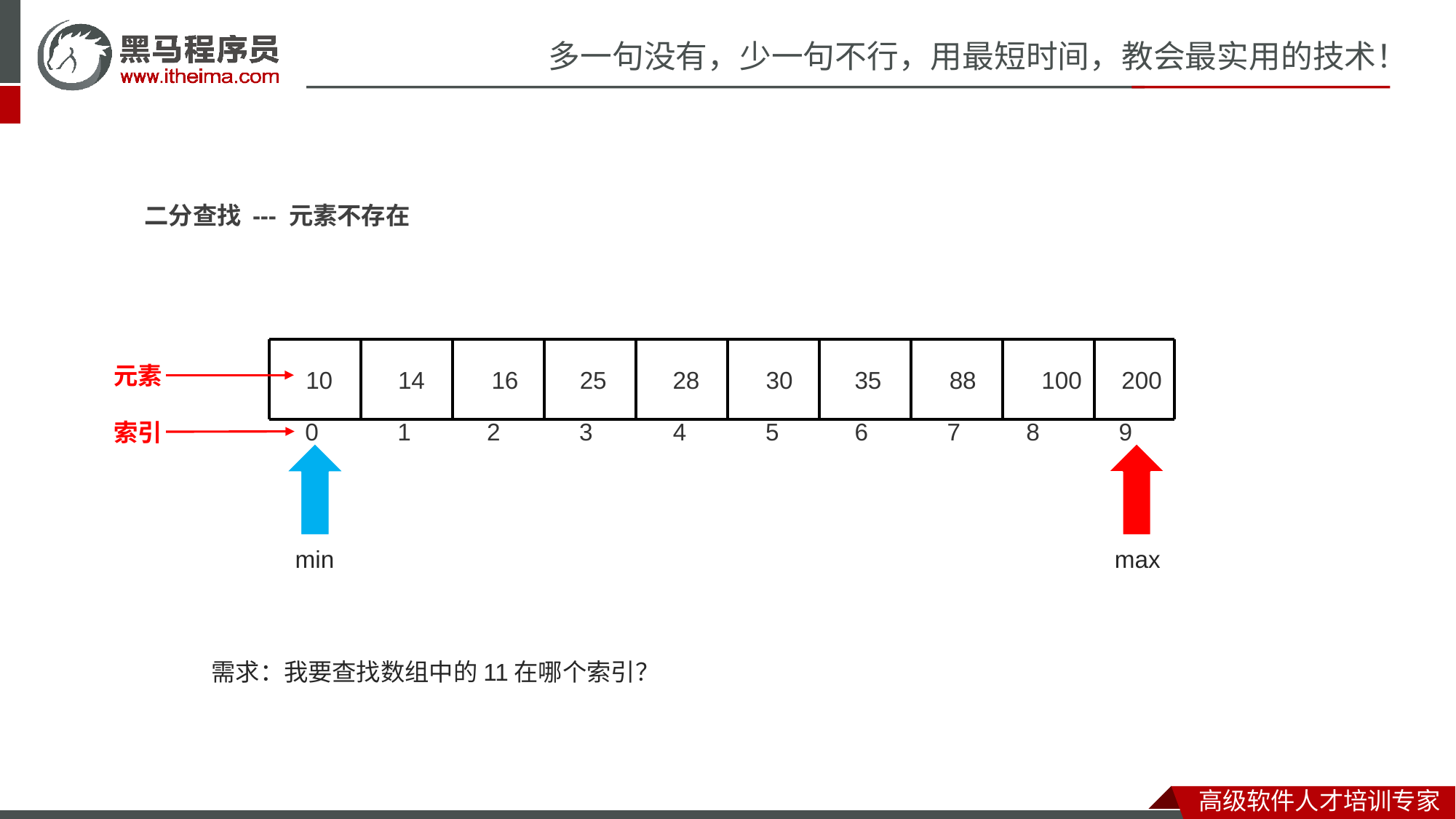

二分查找 --- 元素不存在
元素
10
14
16
25
28
30
35
88
100
200
0
1
2
3
4
5
6
7
8
9
索引

min
max
需求：我要查找数组中的11在哪个索引？